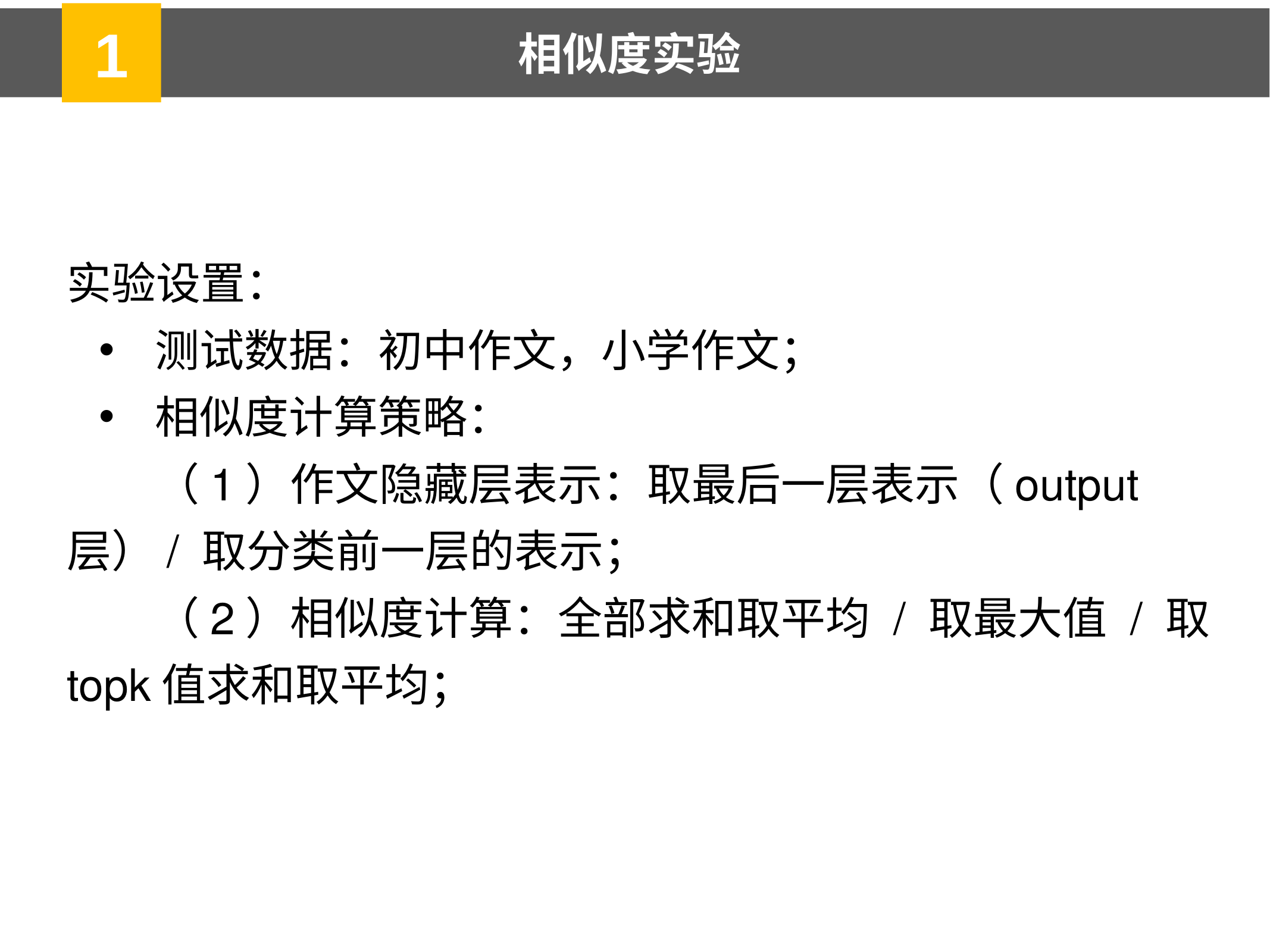

1

相似度实验
实验设置：
测试数据：初中作文，小学作文；
相似度计算策略：
（1）作文隐藏层表示：取最后一层表示（output层）/ 取分类前一层的表示；
（2）相似度计算：全部求和取平均 / 取最大值 / 取topk值求和取平均；